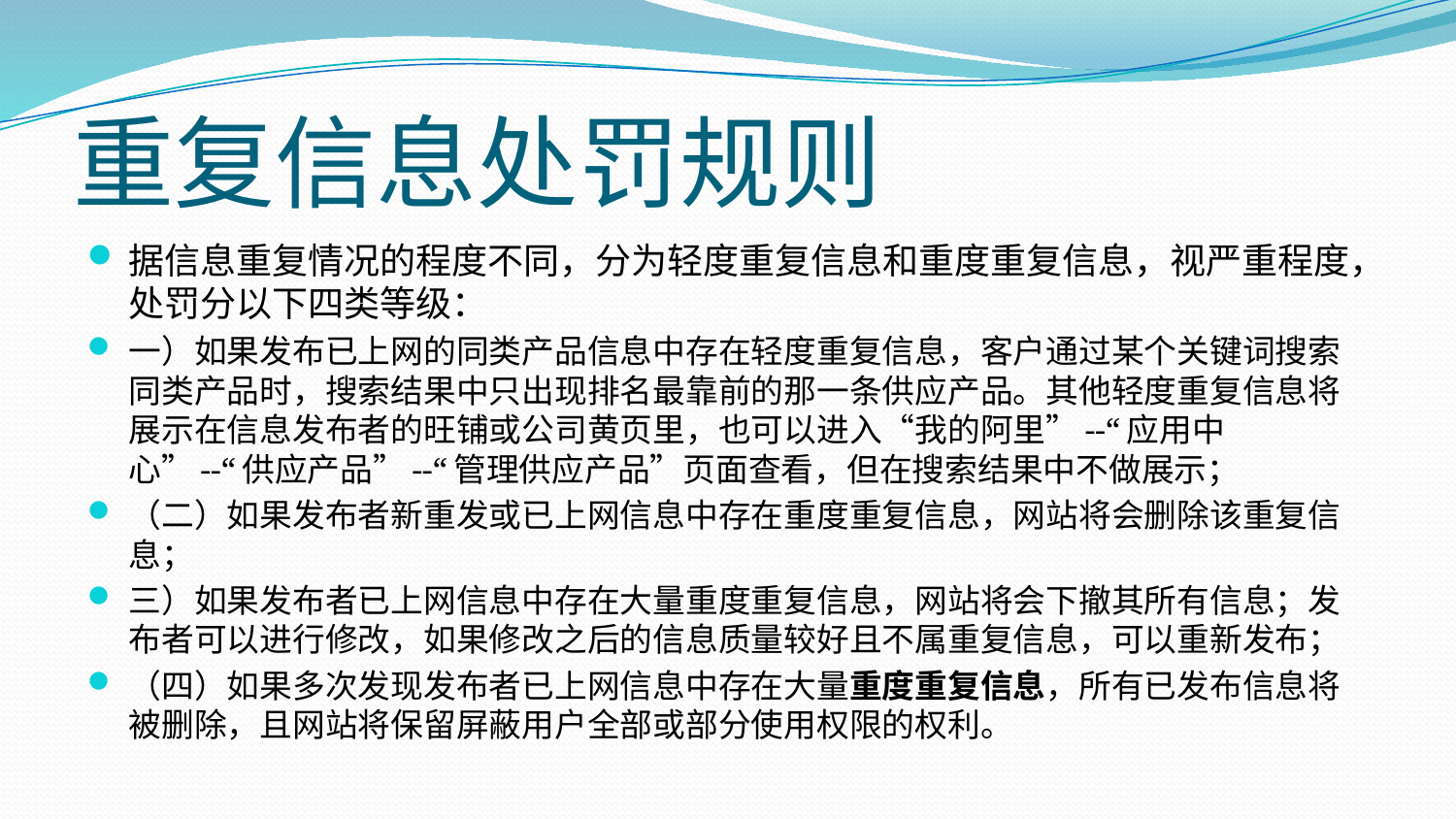

# 重复信息处罚规则
据信息重复情况的程度不同，分为轻度重复信息和重度重复信息，视严重程度，处罚分以下四类等级：
一）如果发布已上网的同类产品信息中存在轻度重复信息，客户通过某个关键词搜索同类产品时，搜索结果中只出现排名最靠前的那一条供应产品。其他轻度重复信息将展示在信息发布者的旺铺或公司黄页里，也可以进入“我的阿里”--“应用中心”--“供应产品”--“管理供应产品”页面查看，但在搜索结果中不做展示；
（二）如果发布者新重发或已上网信息中存在重度重复信息，网站将会删除该重复信息；
三）如果发布者已上网信息中存在大量重度重复信息，网站将会下撤其所有信息；发布者可以进行修改，如果修改之后的信息质量较好且不属重复信息，可以重新发布；
（四）如果多次发现发布者已上网信息中存在大量重度重复信息，所有已发布信息将被删除，且网站将保留屏蔽用户全部或部分使用权限的权利。